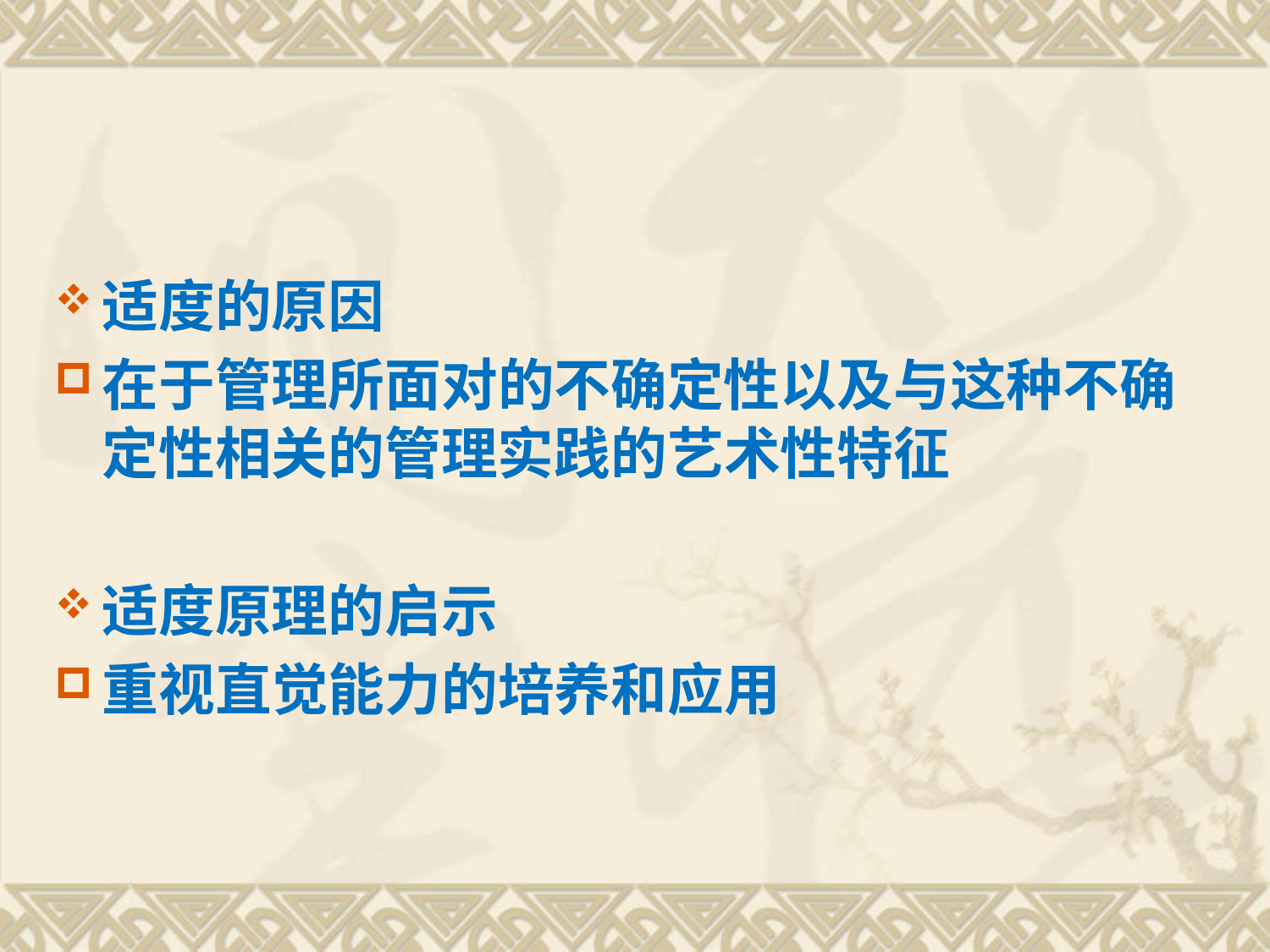

#
适度的原因
在于管理所面对的不确定性以及与这种不确定性相关的管理实践的艺术性特征

适度原理的启示
重视直觉能力的培养和应用